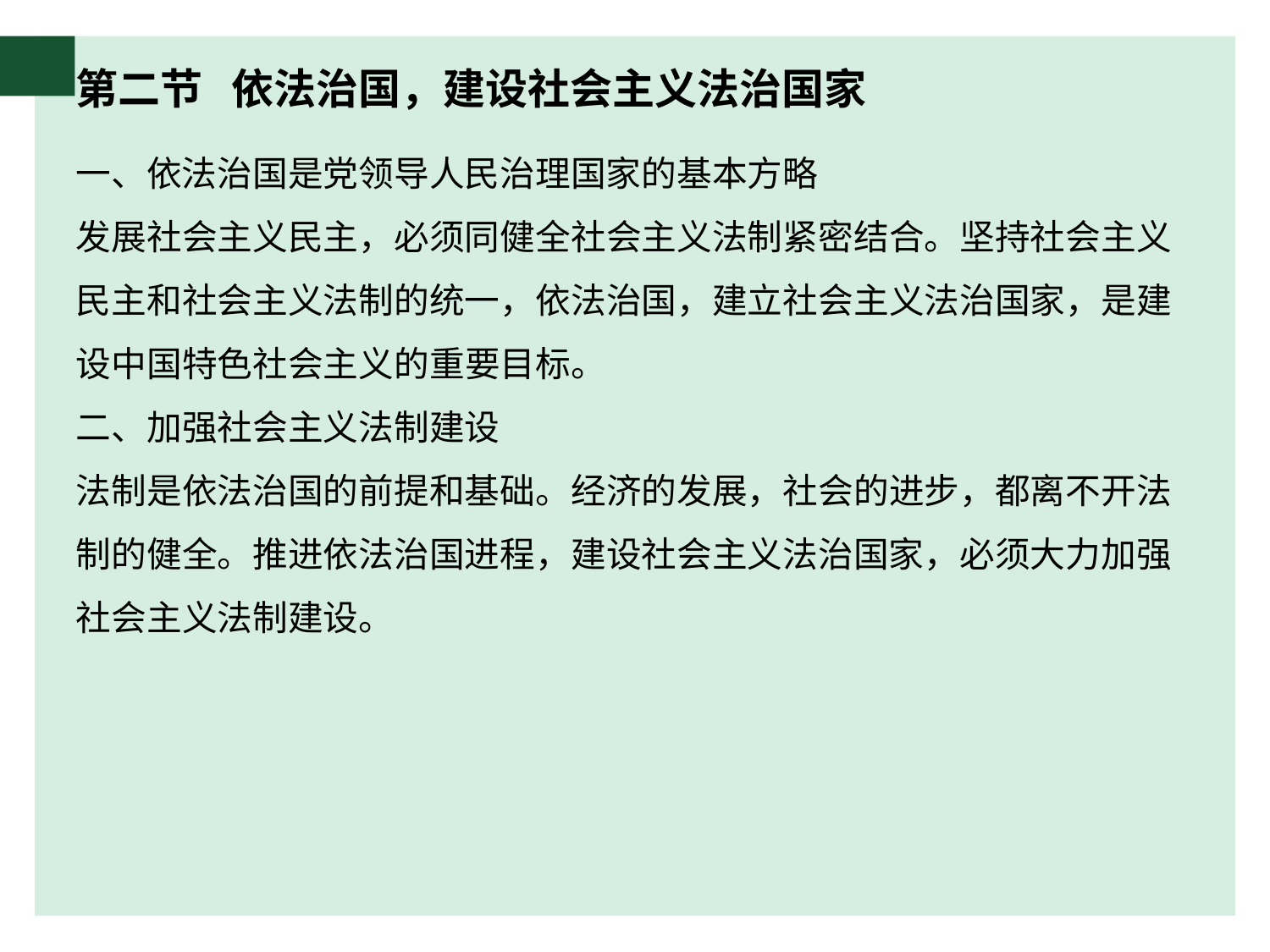

# 第二节   依法治国，建设社会主义法治国家
一、依法治国是党领导人民治理国家的基本方略
发展社会主义民主，必须同健全社会主义法制紧密结合。坚持社会主义民主和社会主义法制的统一，依法治国，建立社会主义法治国家，是建设中国特色社会主义的重要目标。
二、加强社会主义法制建设
法制是依法治国的前提和基础。经济的发展，社会的进步，都离不开法制的健全。推进依法治国进程，建设社会主义法治国家，必须大力加强社会主义法制建设。